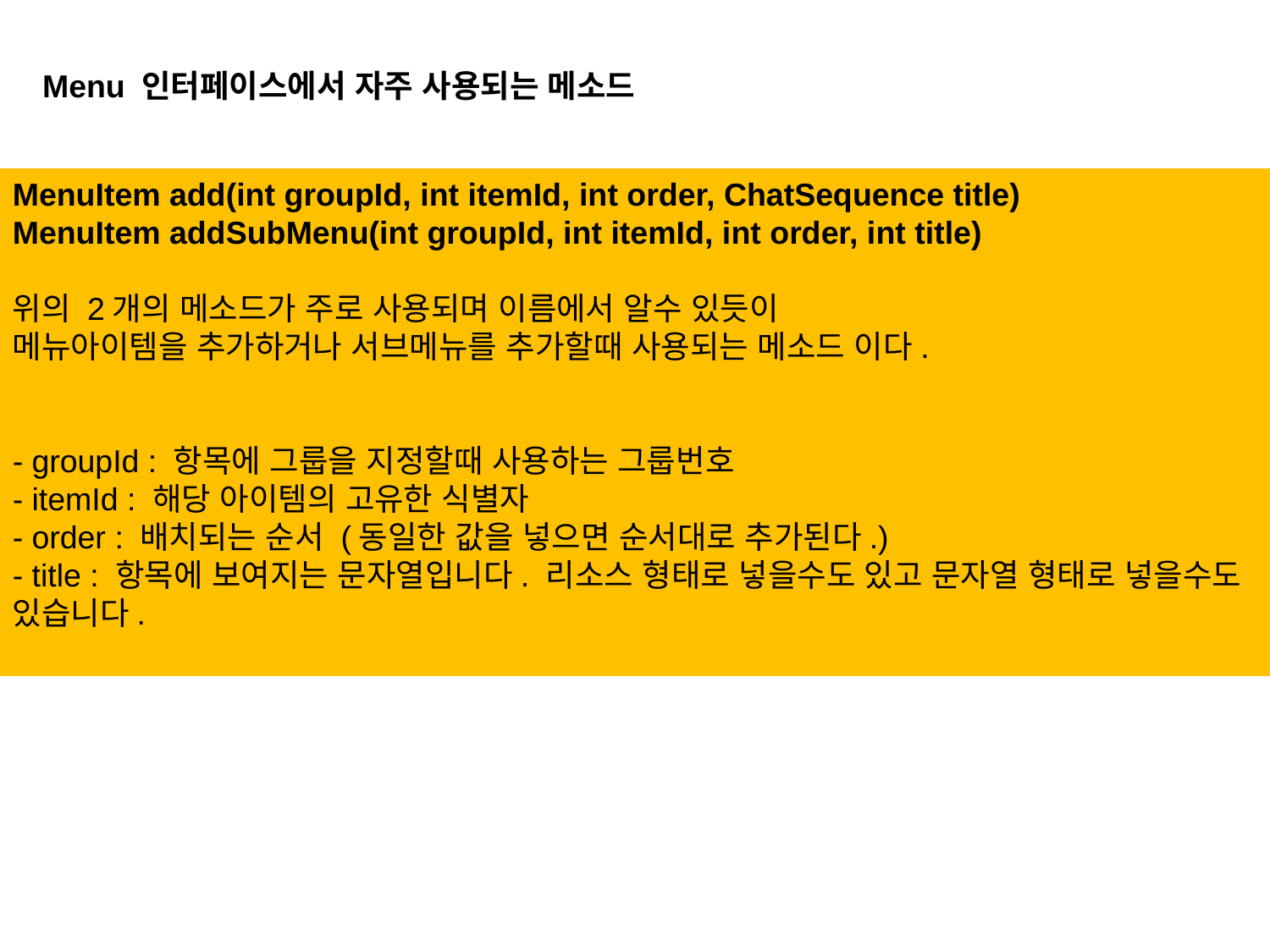

Menu 인터페이스에서 자주 사용되는 메소드
MenuItem add(int groupId, int itemId, int order, ChatSequence title)
MenuItem addSubMenu(int groupId, int itemId, int order, int title)

위의 2개의 메소드가 주로 사용되며 이름에서 알수 있듯이
메뉴아이템을 추가하거나 서브메뉴를 추가할때 사용되는 메소드 이다.

- groupId : 항목에 그룹을 지정할때 사용하는 그룹번호
- itemId : 해당 아이템의 고유한 식별자
- order : 배치되는 순서 (동일한 값을 넣으면 순서대로 추가된다.)
- title : 항목에 보여지는 문자열입니다. 리소스 형태로 넣을수도 있고 문자열 형태로 넣을수도 있습니다.